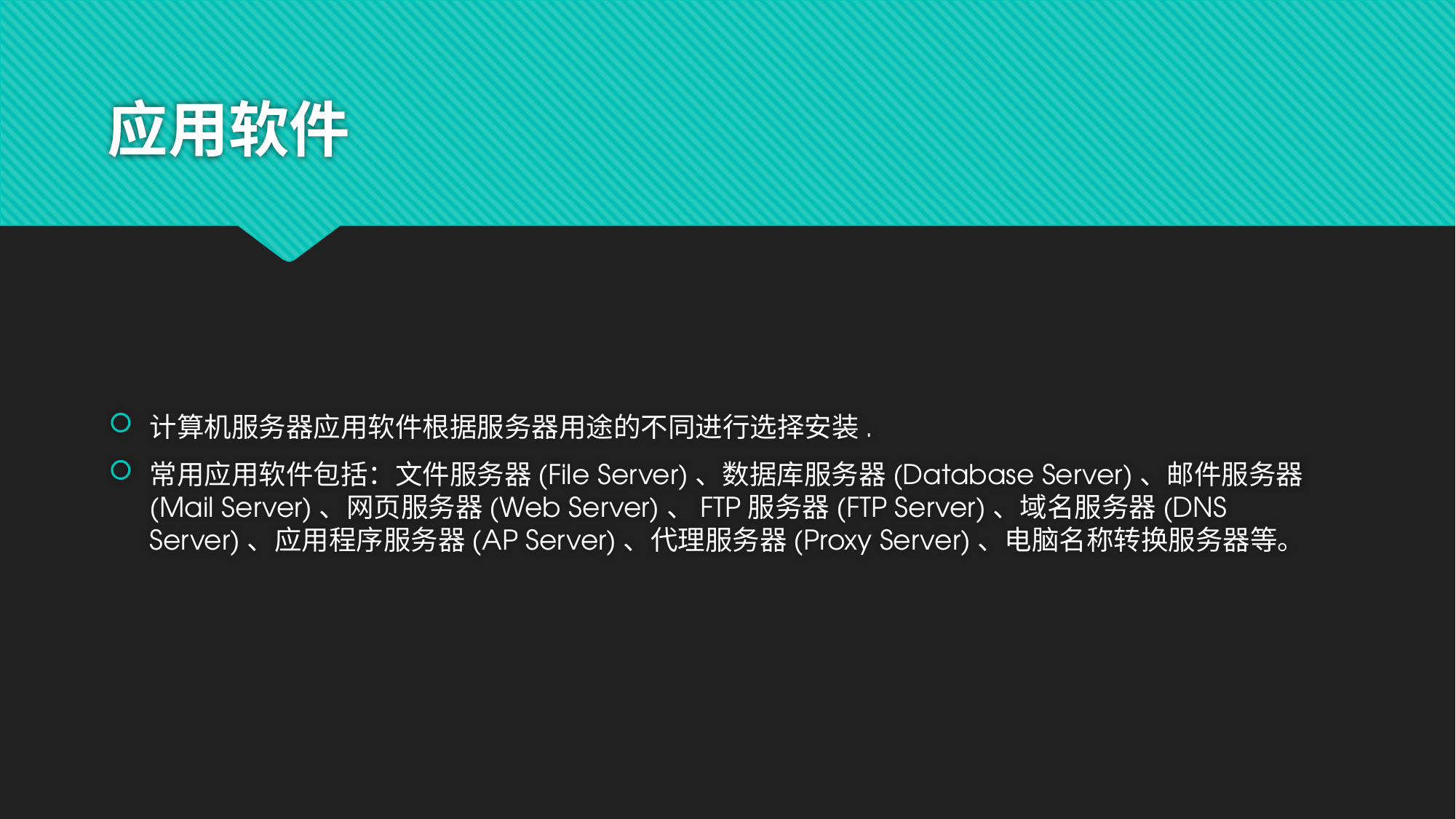

# 应用软件
计算机服务器应用软件根据服务器用途的不同进行选择安装.
常用应用软件包括：文件服务器(File Server)、数据库服务器(Database Server)、邮件服务器(Mail Server)、网页服务器(Web Server)、FTP服务器(FTP Server)、域名服务器(DNS Server)、应用程序服务器(AP Server)、代理服务器(Proxy Server)、电脑名称转换服务器等。